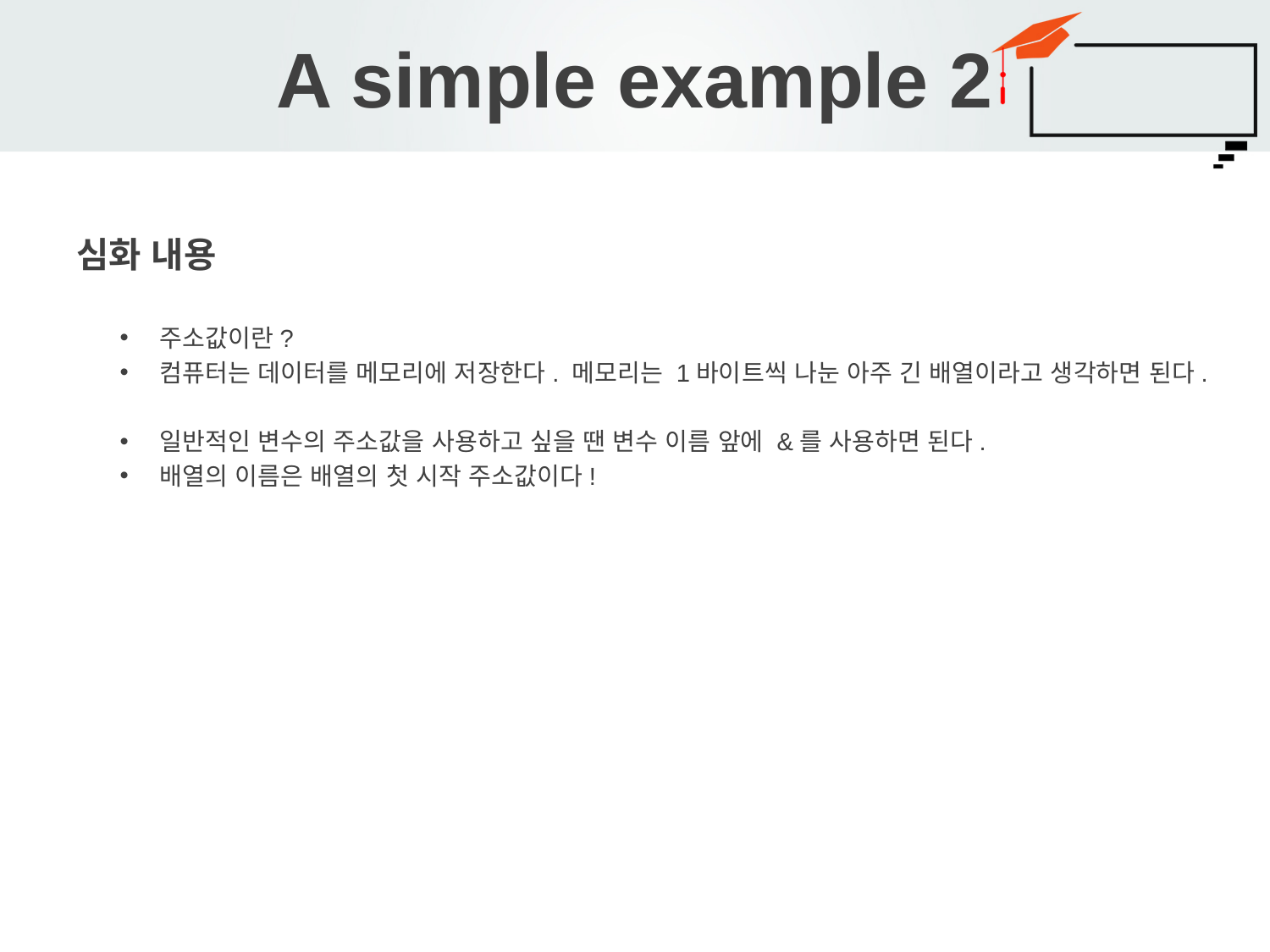

# A simple example 2
심화 내용
주소값이란?
컴퓨터는 데이터를 메모리에 저장한다. 메모리는 1바이트씩 나눈 아주 긴 배열이라고 생각하면 된다.

일반적인 변수의 주소값을 사용하고 싶을 땐 변수 이름 앞에 &를 사용하면 된다.
배열의 이름은 배열의 첫 시작 주소값이다!